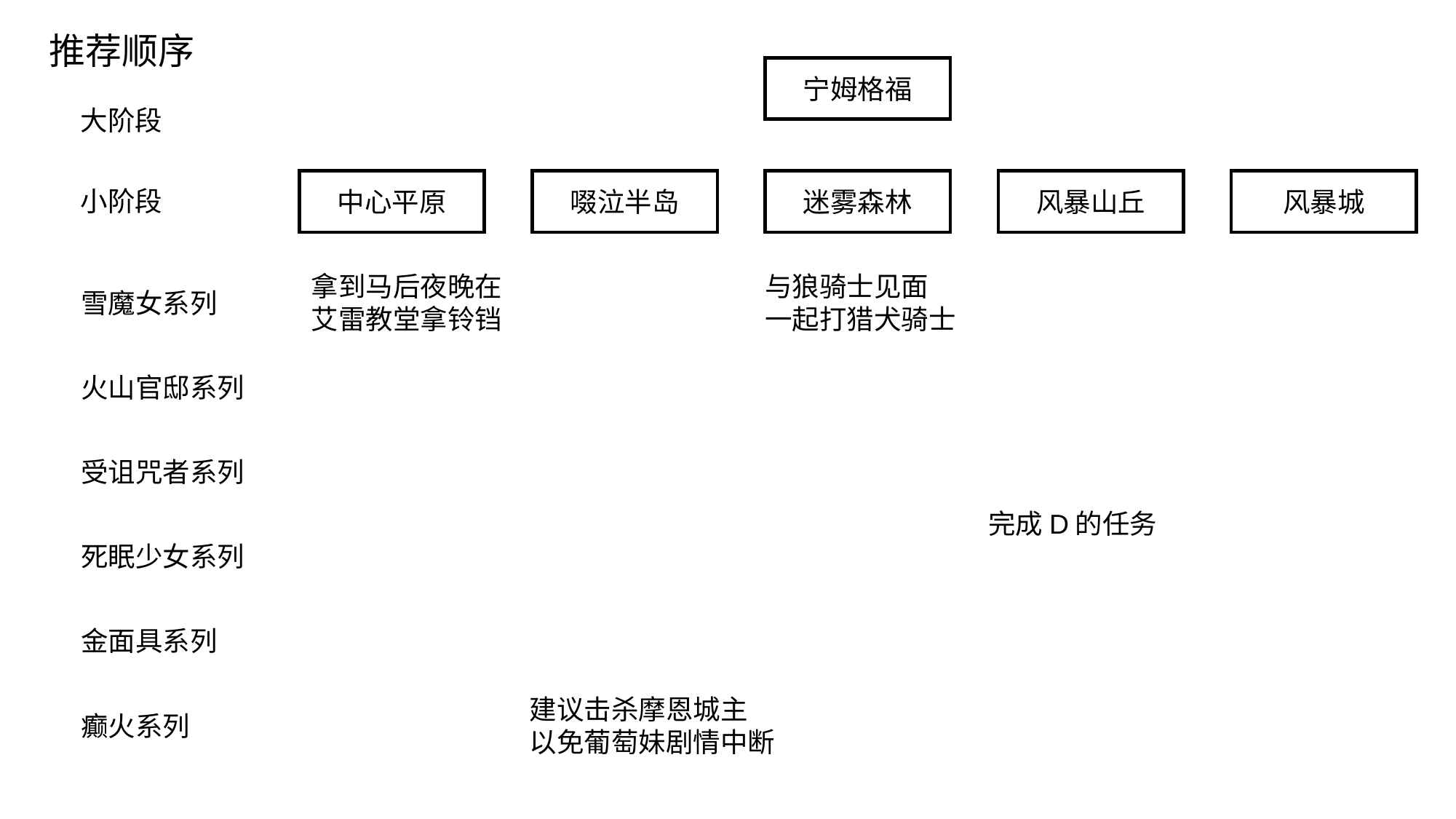

推荐顺序
宁姆格福
大阶段
中心平原
啜泣半岛
迷雾森林
风暴山丘
风暴城
小阶段
拿到马后夜晚在
艾雷教堂拿铃铛
与狼骑士见面
一起打猎犬骑士
雪魔女系列
火山官邸系列
受诅咒者系列
完成D的任务
死眠少女系列
金面具系列
建议击杀摩恩城主
以免葡萄妹剧情中断
癫火系列